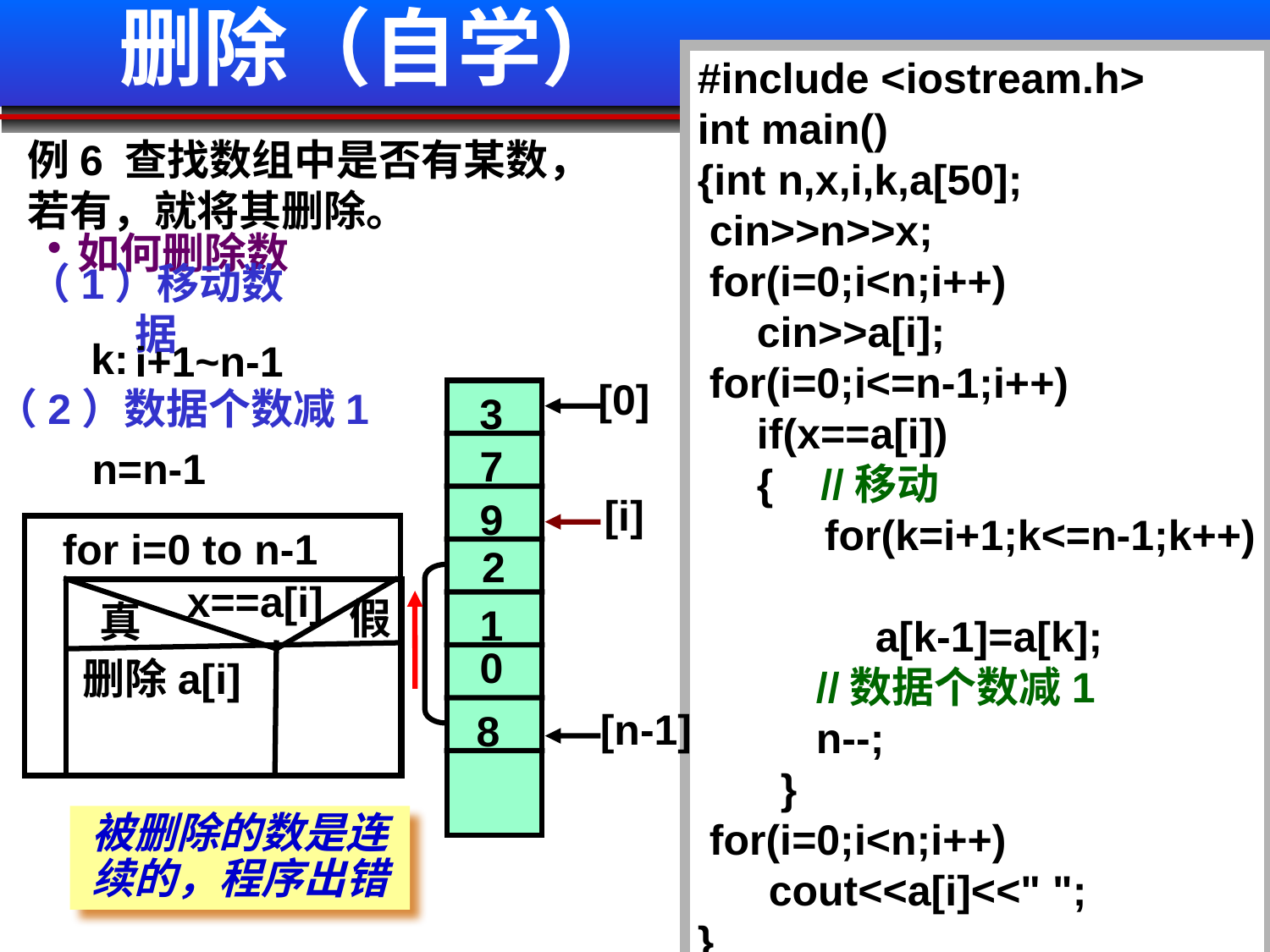

# 删除（自学）
#include <iostream.h>
int main()
{int n,x,i,k,a[50];
 cin>>n>>x;
 for(i=0;i<n;i++)
     cin>>a[i];
 for(i=0;i<=n-1;i++)
     if(x==a[i])
     {    //移动
	for(k=i+1;k<=n-1;k++)
               a[k-1]=a[k];
          //数据个数减1
          n--;
       }
 for(i=0;i<n;i++)
      cout<<a[i]<<" ";
}

例6 查找数组中是否有某数，若有，就将其删除。
如何删除数
（1）移动数据
k:
i+1~n-1
[0]
（2）数据个数减1

3

7
n=n-1
[i]

9

for i=0 to n-1

2

x==a[i]

假
真

1
0

删除a[i]
[n-1]

8

被删除的数是连续的，程序出错